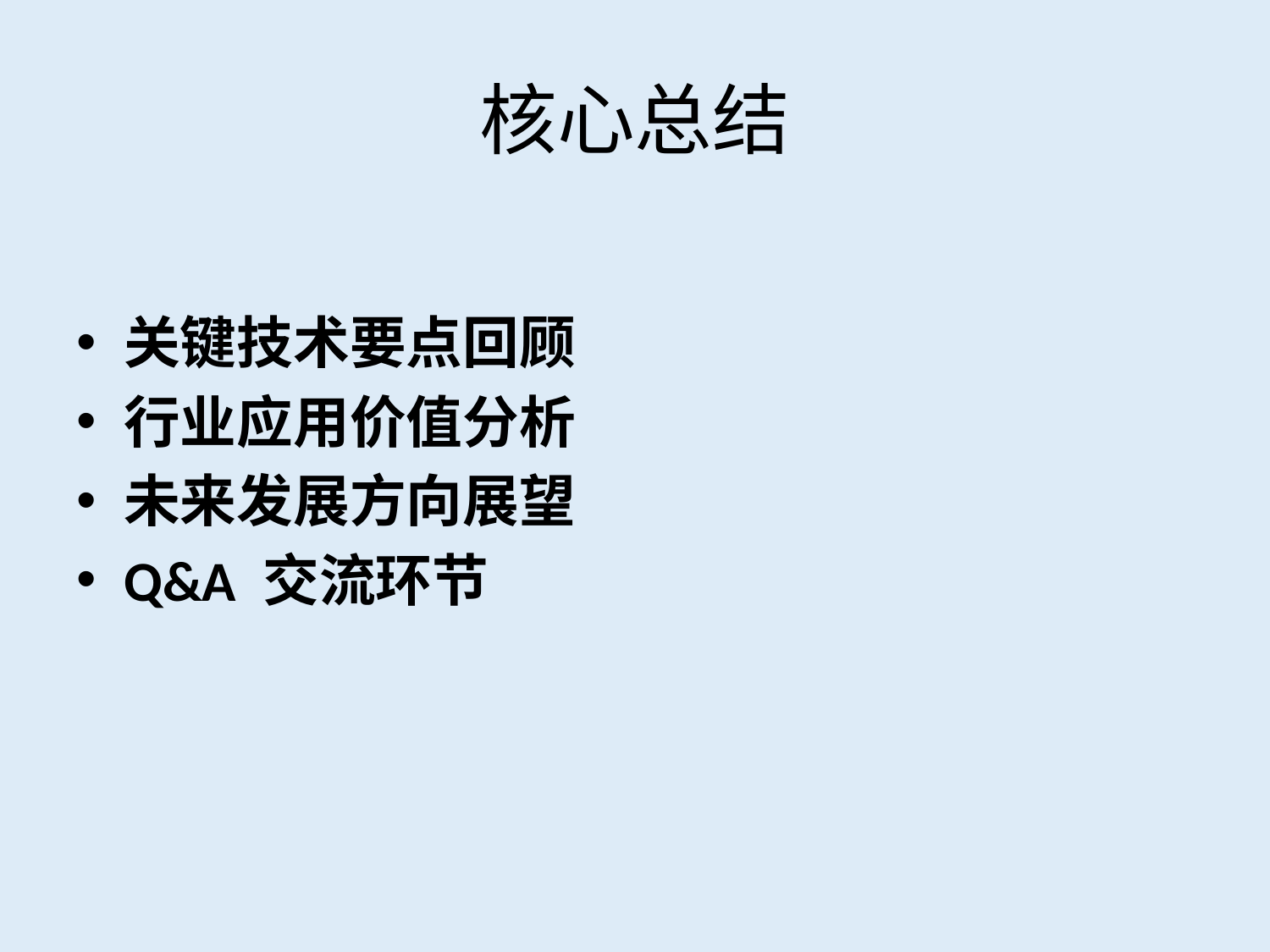

# 核心总结

关键技术要点回顾
行业应用价值分析
未来发展方向展望
Q&A 交流环节